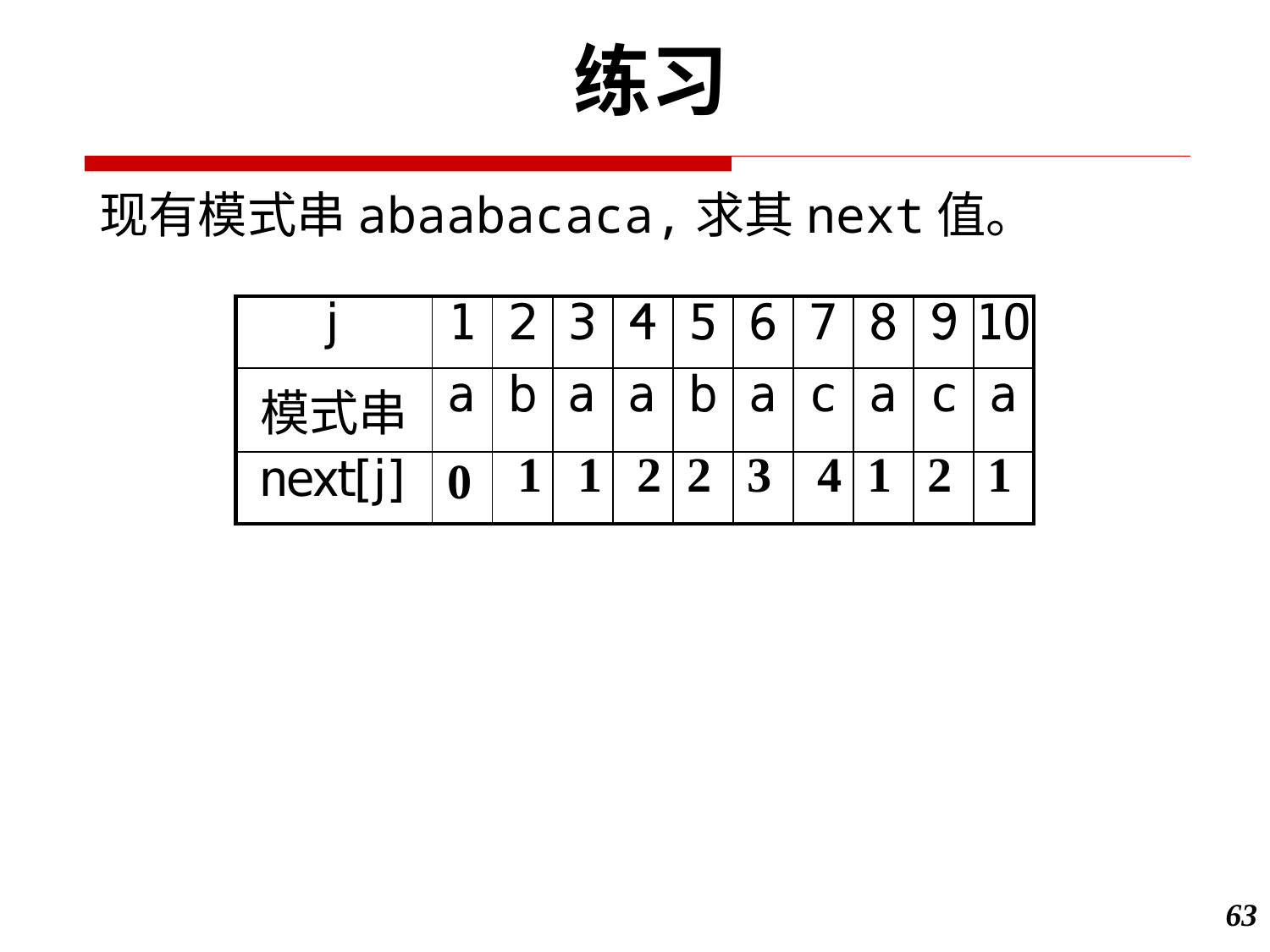

练习
 现有模式串abaabacaca,求其next值。
| j | 1 | 2 | 3 | 4 | 5 | 6 | 7 | 8 | 9 | 10 |
| --- | --- | --- | --- | --- | --- | --- | --- | --- | --- | --- |
| 模式串 | a | b | a | a | b | a | c | a | c | a |
| next[j] |  |  |  |  |  |  |  |  |  |  |
1
1
2
2
3
4
1
2
1
0
63